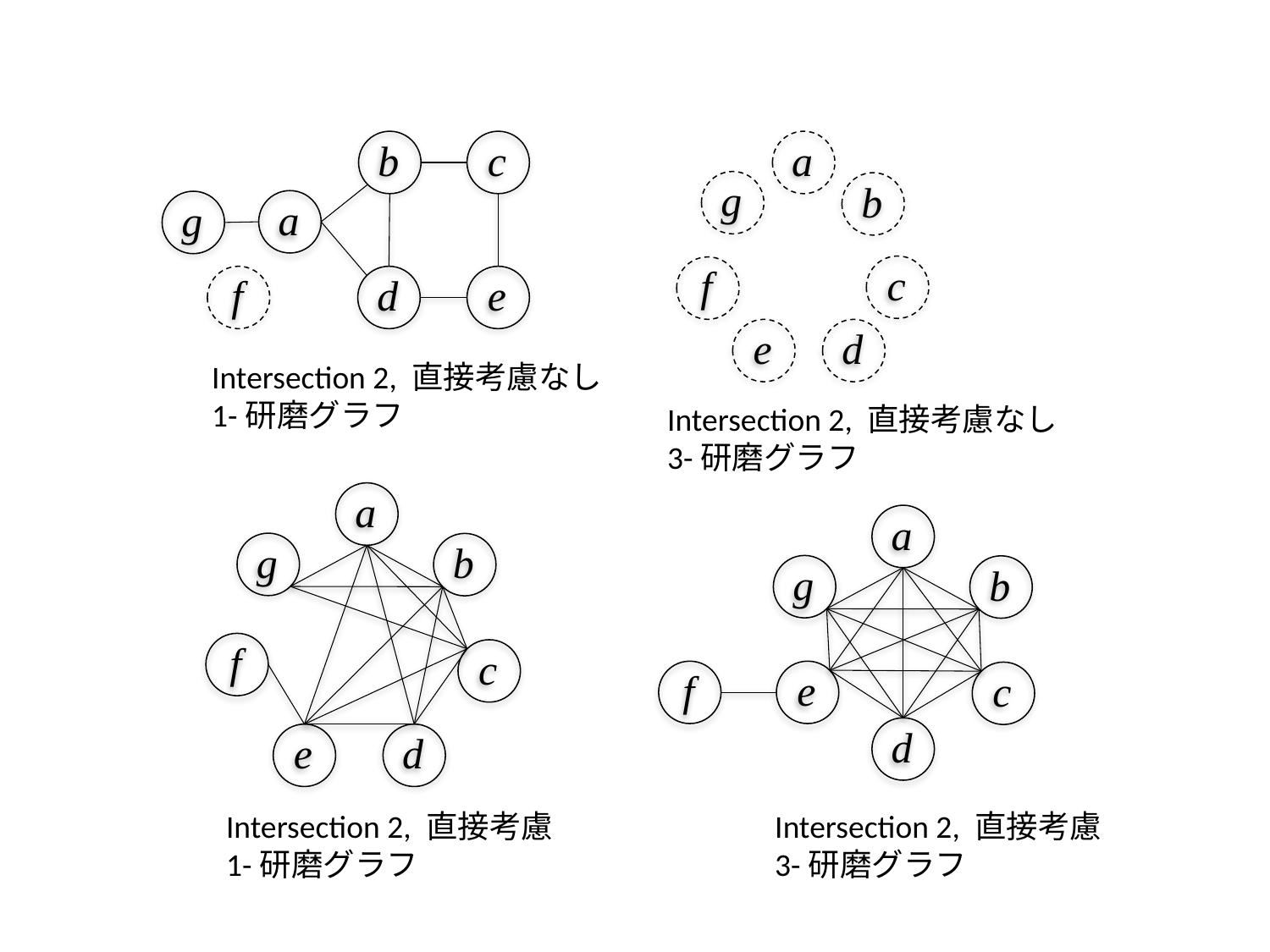

b
a
c
g
b
a
g
c
f
f
d
e
e
d
Intersection 2, 直接考慮なし
1-研磨グラフ
Intersection 2, 直接考慮なし
3-研磨グラフ
a
a
g
b
g
b
f
c
f
e
c
d
e
d
Intersection 2, 直接考慮
1-研磨グラフ
Intersection 2, 直接考慮
3-研磨グラフ